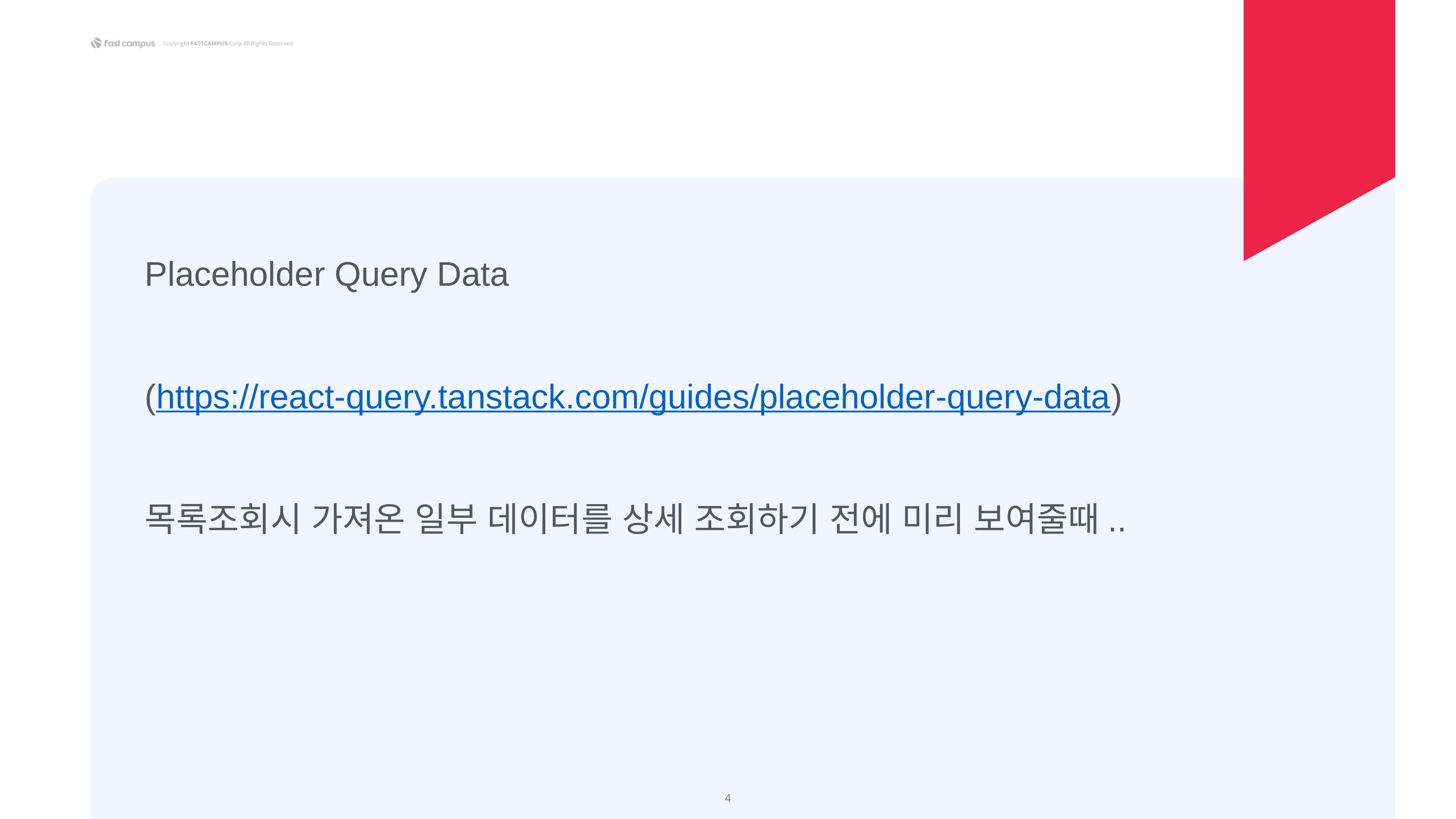

Placeholder Query Data

(https://react-query.tanstack.com/guides/placeholder-query-data)

목록조회시 가져온 일부 데이터를 상세 조회하기 전에 미리 보여줄때..

4